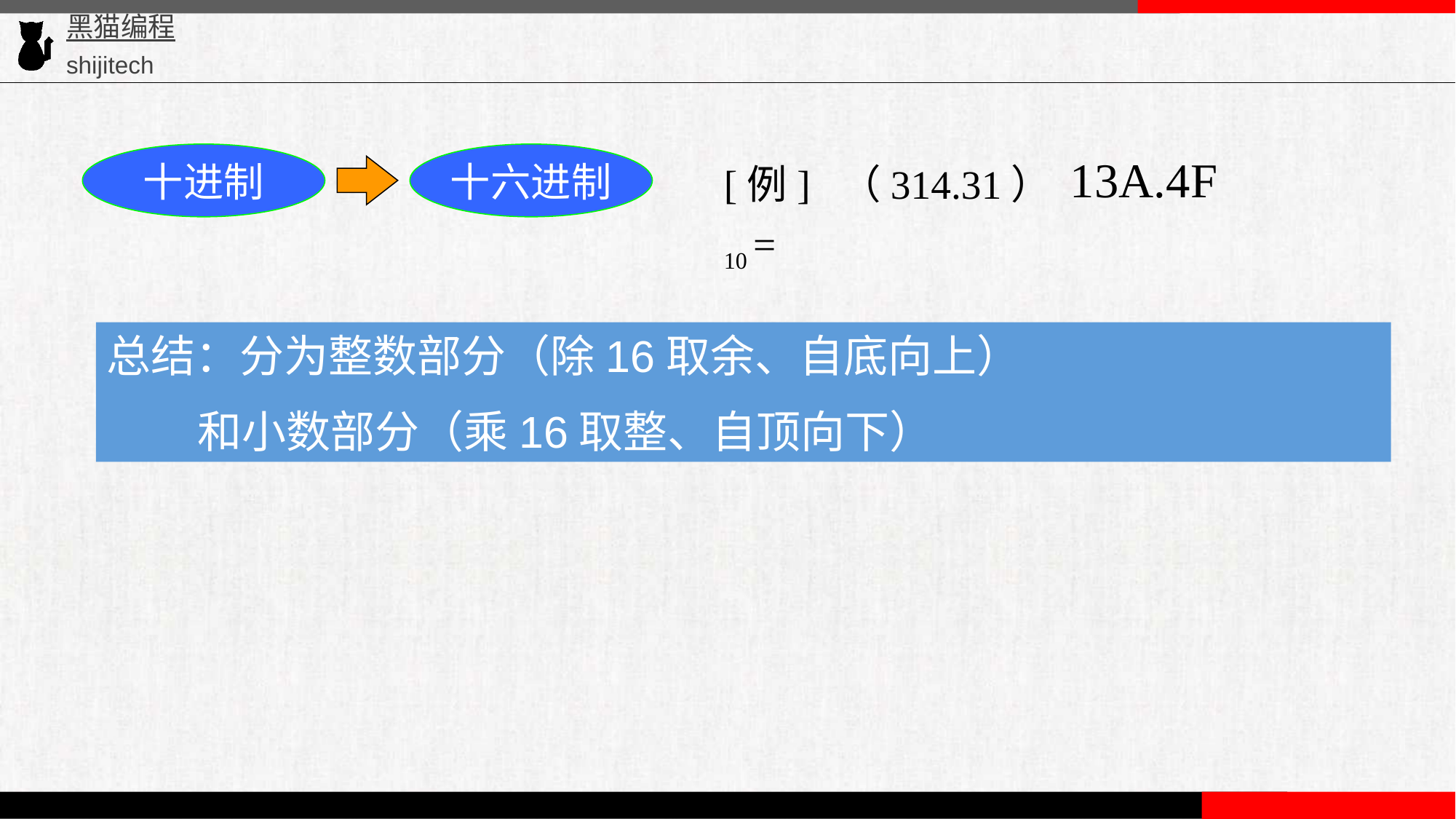

13A.4F
十进制
十六进制
[例]  （314.31）10 =

总结：分为整数部分（除16取余、自底向上）
        和小数部分（乘16取整、自顶向下）